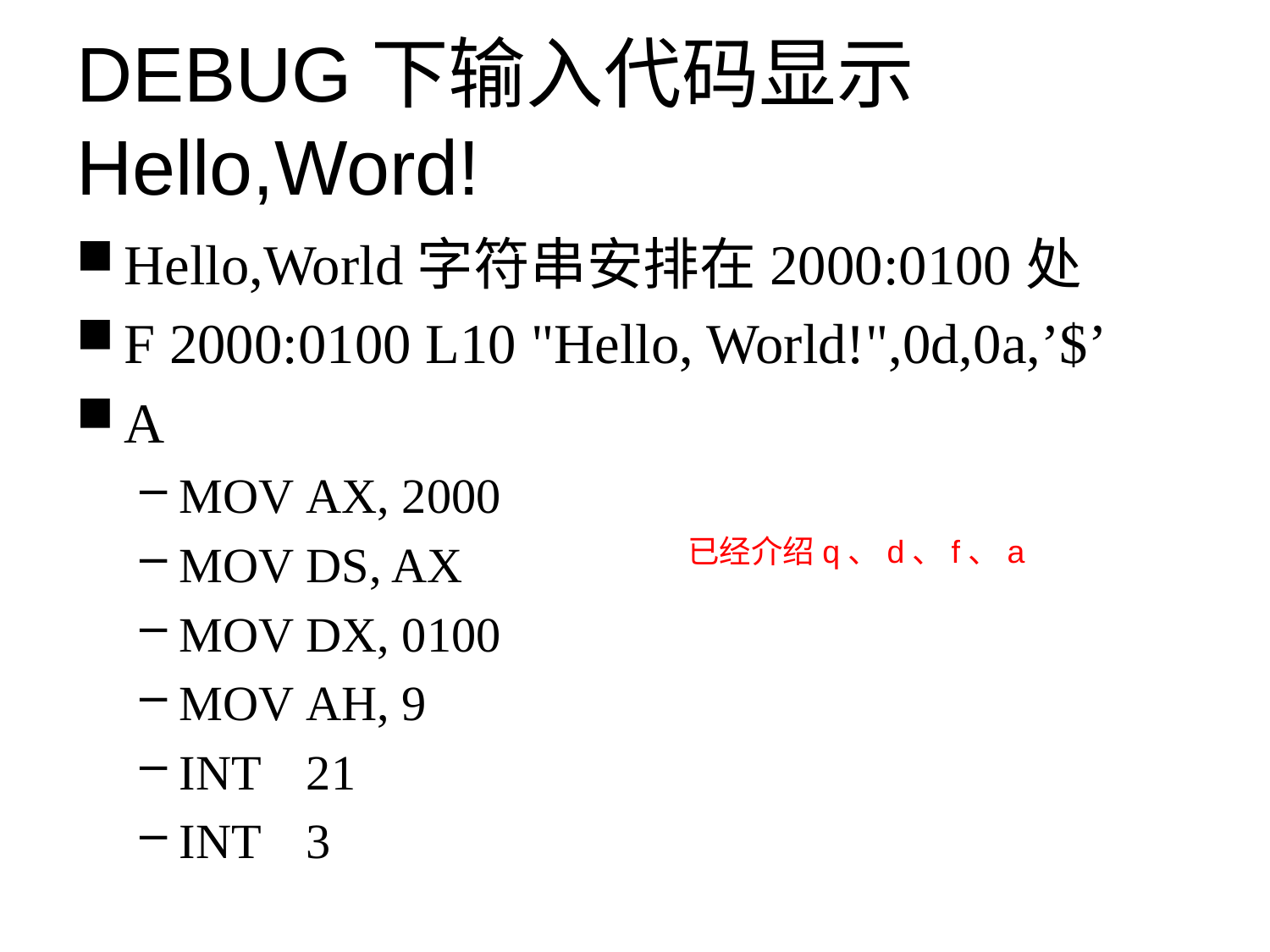

# DEBUG下输入代码显示Hello,Word!
Hello,World字符串安排在2000:0100处
F 2000:0100 L10 "Hello, World!",0d,0a,’$’
A
MOV	AX, 2000
MOV	DS, AX
MOV	DX, 0100
MOV	AH, 9
INT	21
INT	3
已经介绍q、d、f、a